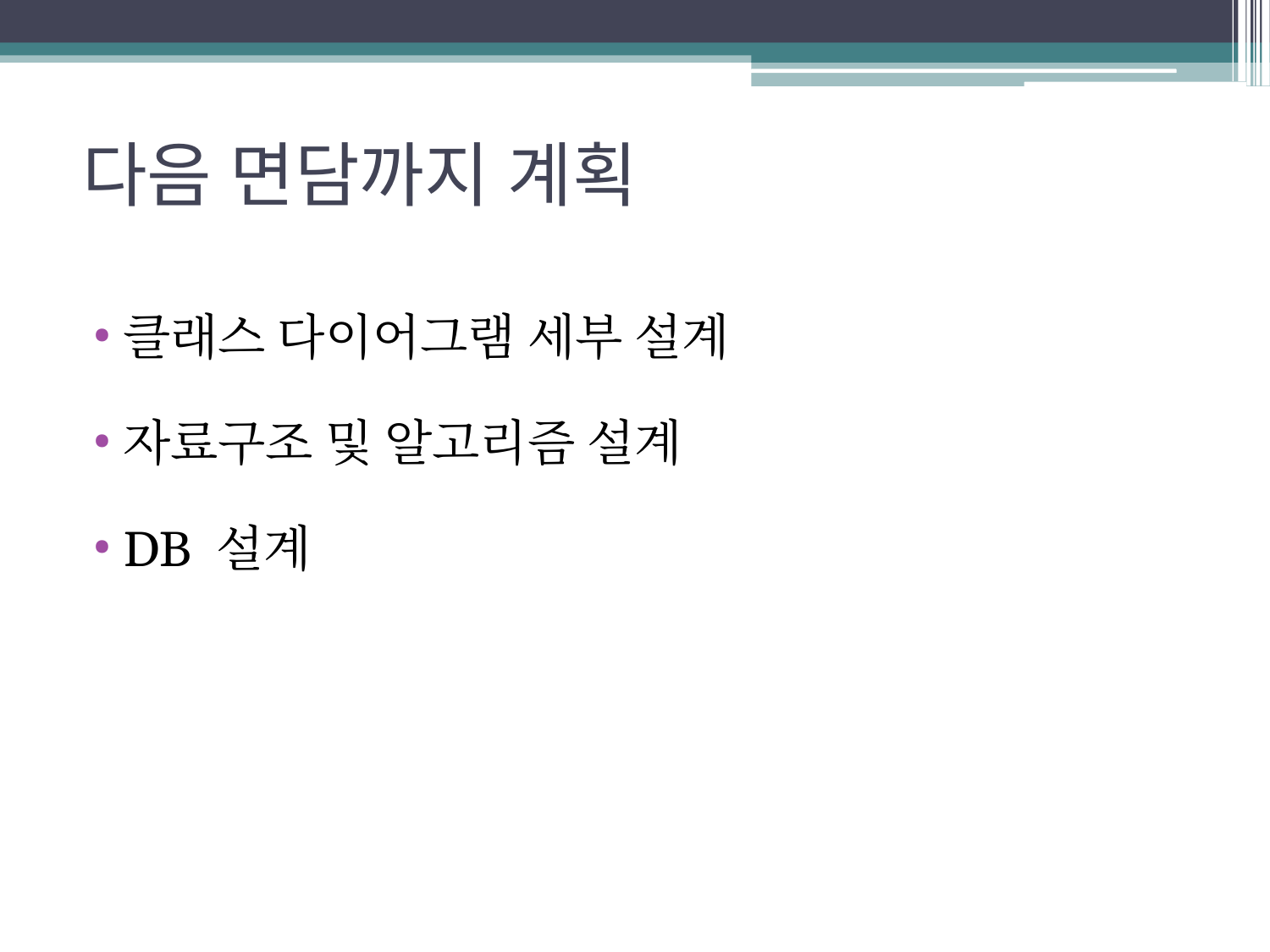

# 다음 면담까지 계획
클래스 다이어그램 세부 설계
자료구조 및 알고리즘 설계
DB 설계